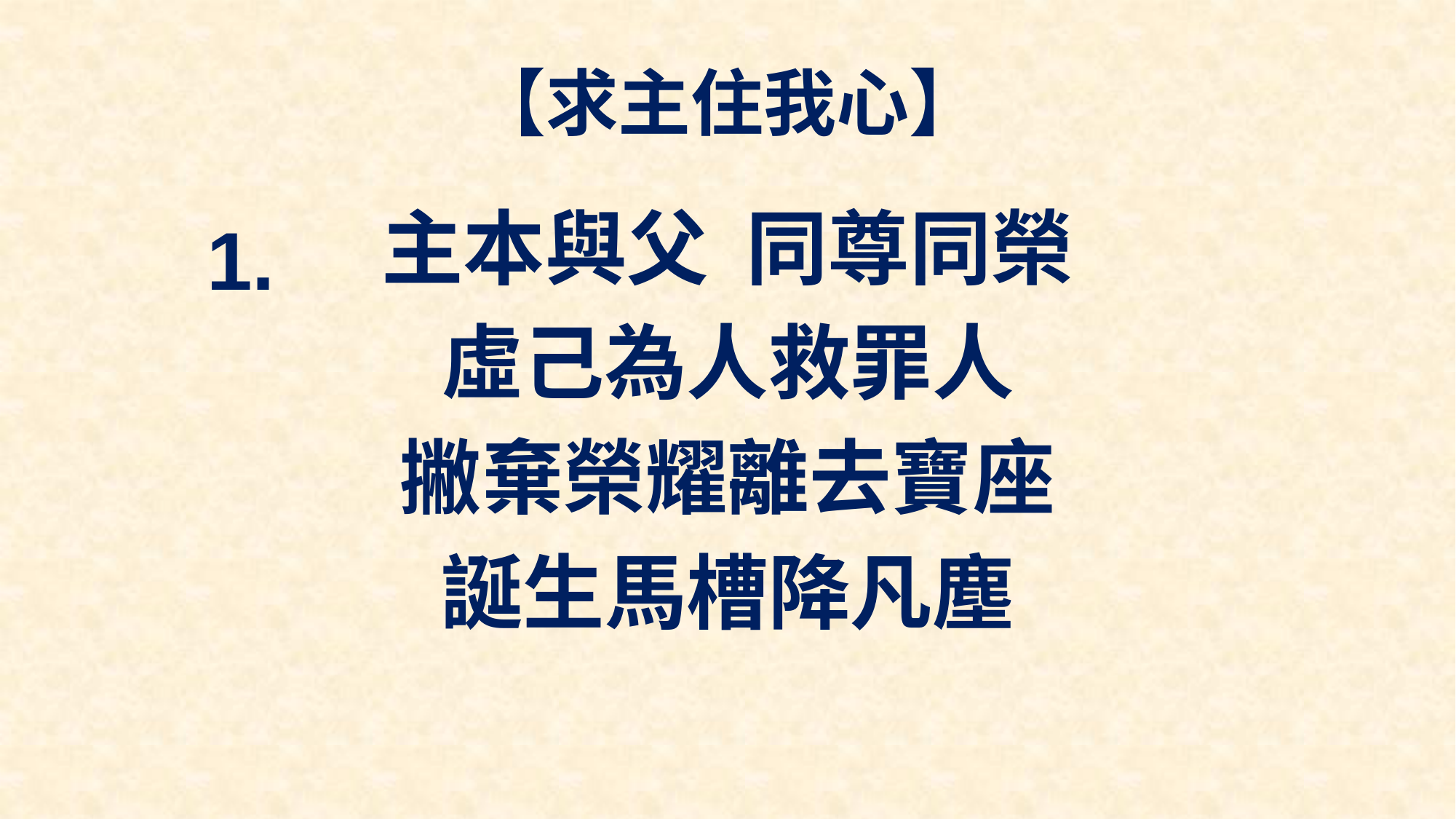

# 【求主住我心】
主本與父  同尊同榮
虛己為人救罪人
撇棄榮耀離去寶座
誕生馬槽降凡塵
1.